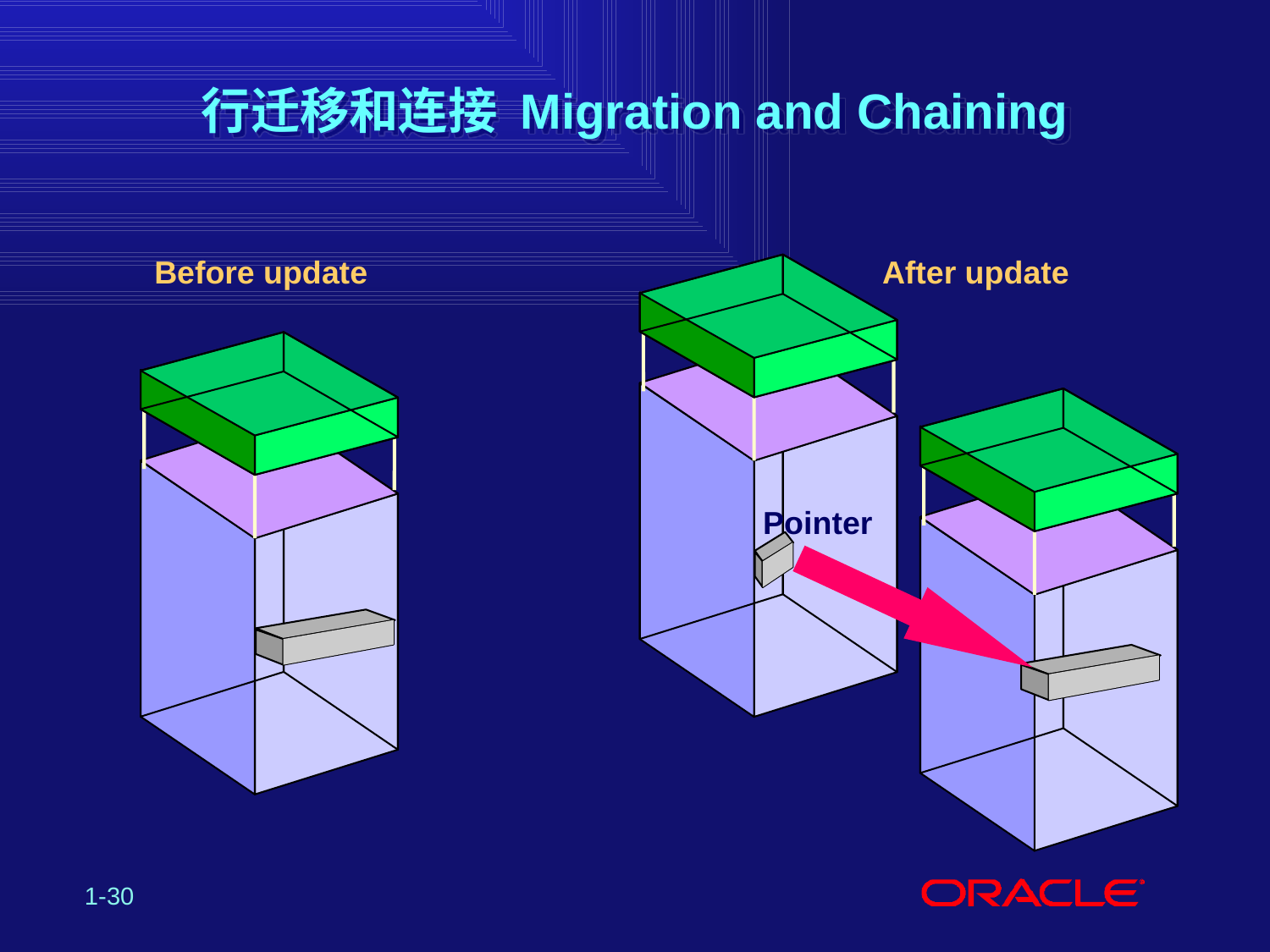

# 行迁移和连接 Migration and Chaining
Before update
After update

Pointer